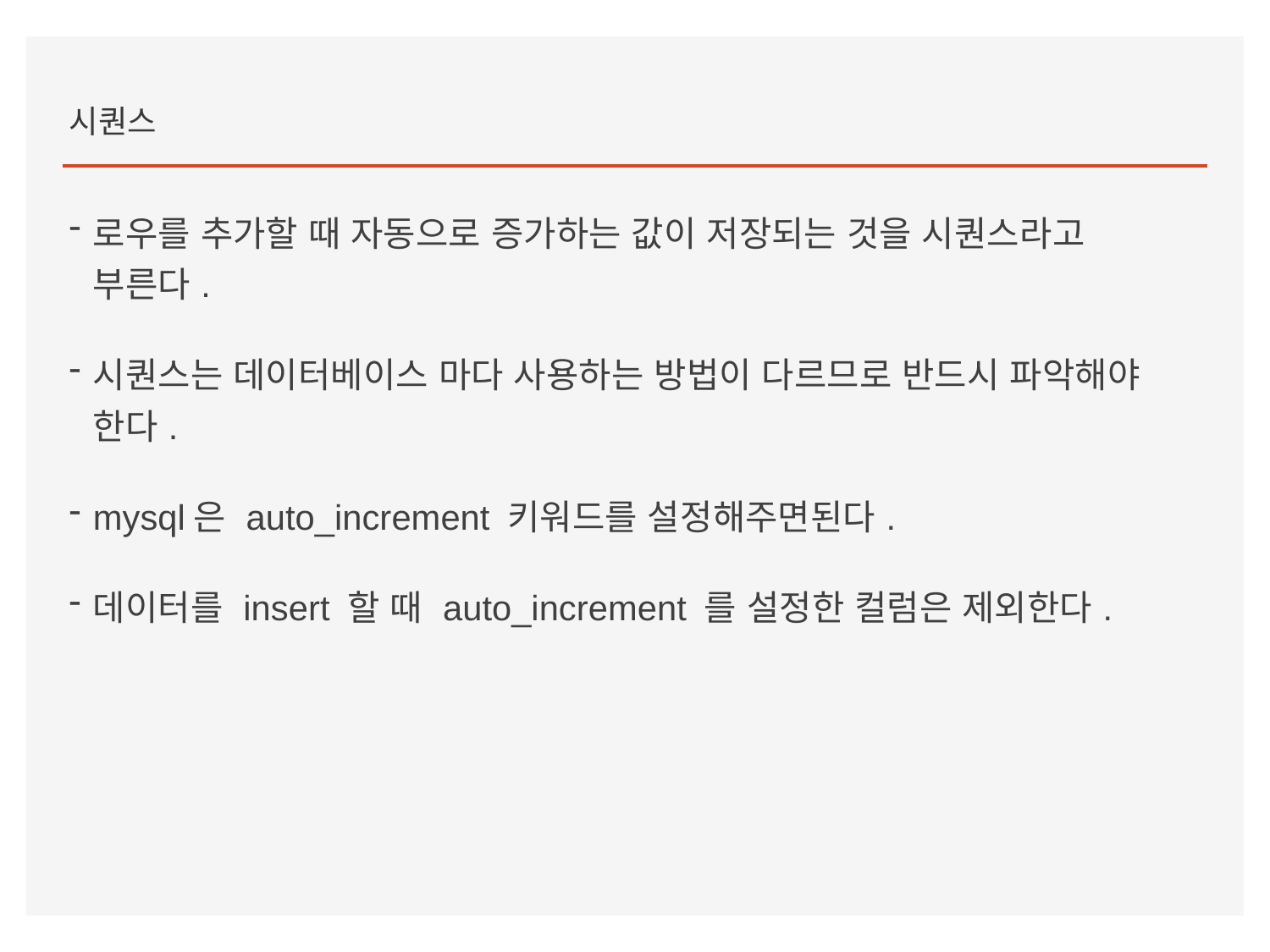

시퀀스
로우를 추가할 때 자동으로 증가하는 값이 저장되는 것을 시퀀스라고 부른다.
시퀀스는 데이터베이스 마다 사용하는 방법이 다르므로 반드시 파악해야 한다.
mysql은 auto_increment 키워드를 설정해주면된다.
데이터를 insert 할 때 auto_increment 를 설정한 컬럼은 제외한다.